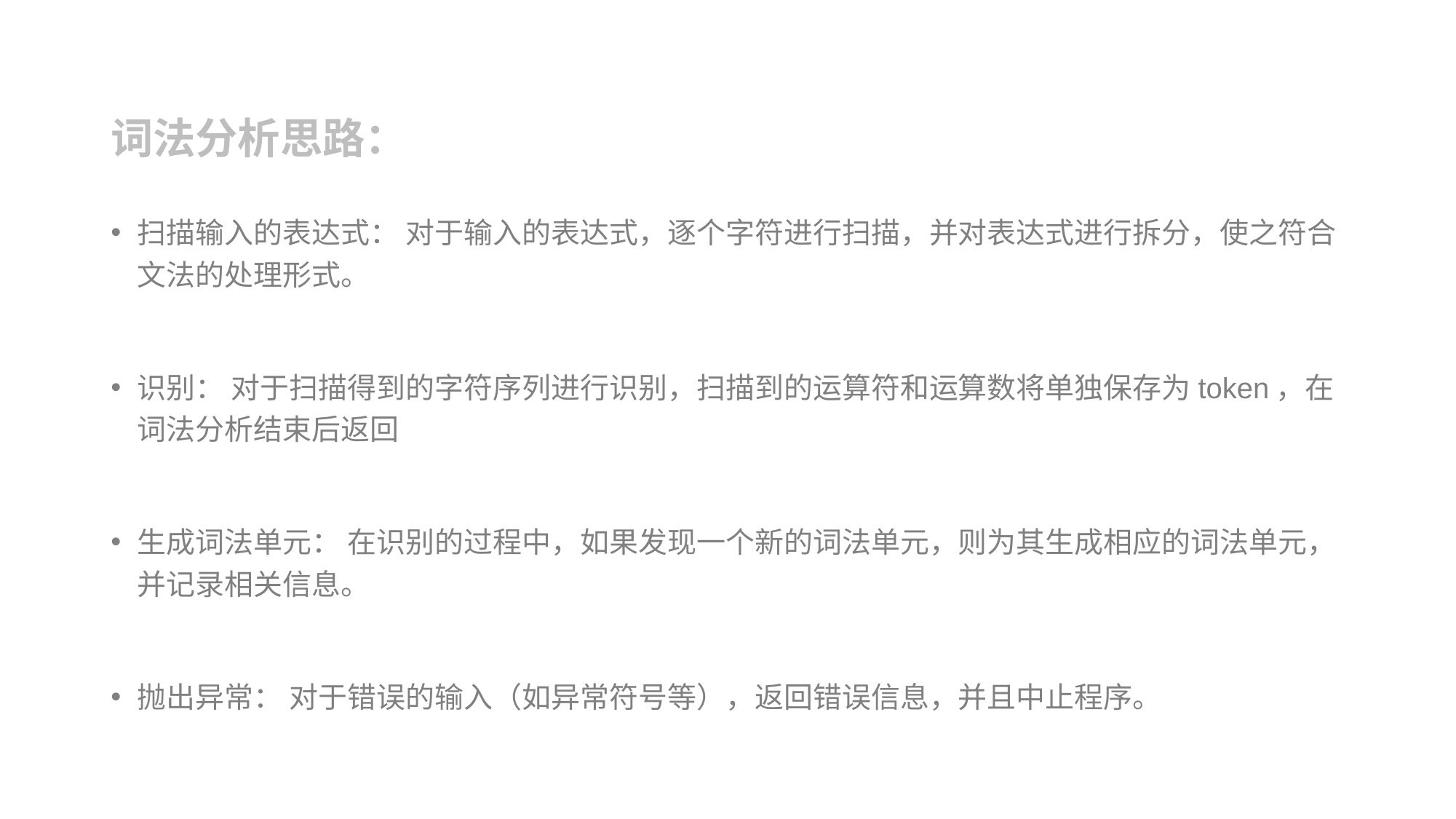

词法分析思路：
扫描输入的表达式： 对于输入的表达式，逐个字符进行扫描，并对表达式进行拆分，使之符合文法的处理形式。

识别： 对于扫描得到的字符序列进行识别，扫描到的运算符和运算数将单独保存为token，在词法分析结束后返回

生成词法单元： 在识别的过程中，如果发现一个新的词法单元，则为其生成相应的词法单元，并记录相关信息。

抛出异常： 对于错误的输入（如异常符号等），返回错误信息，并且中止程序。